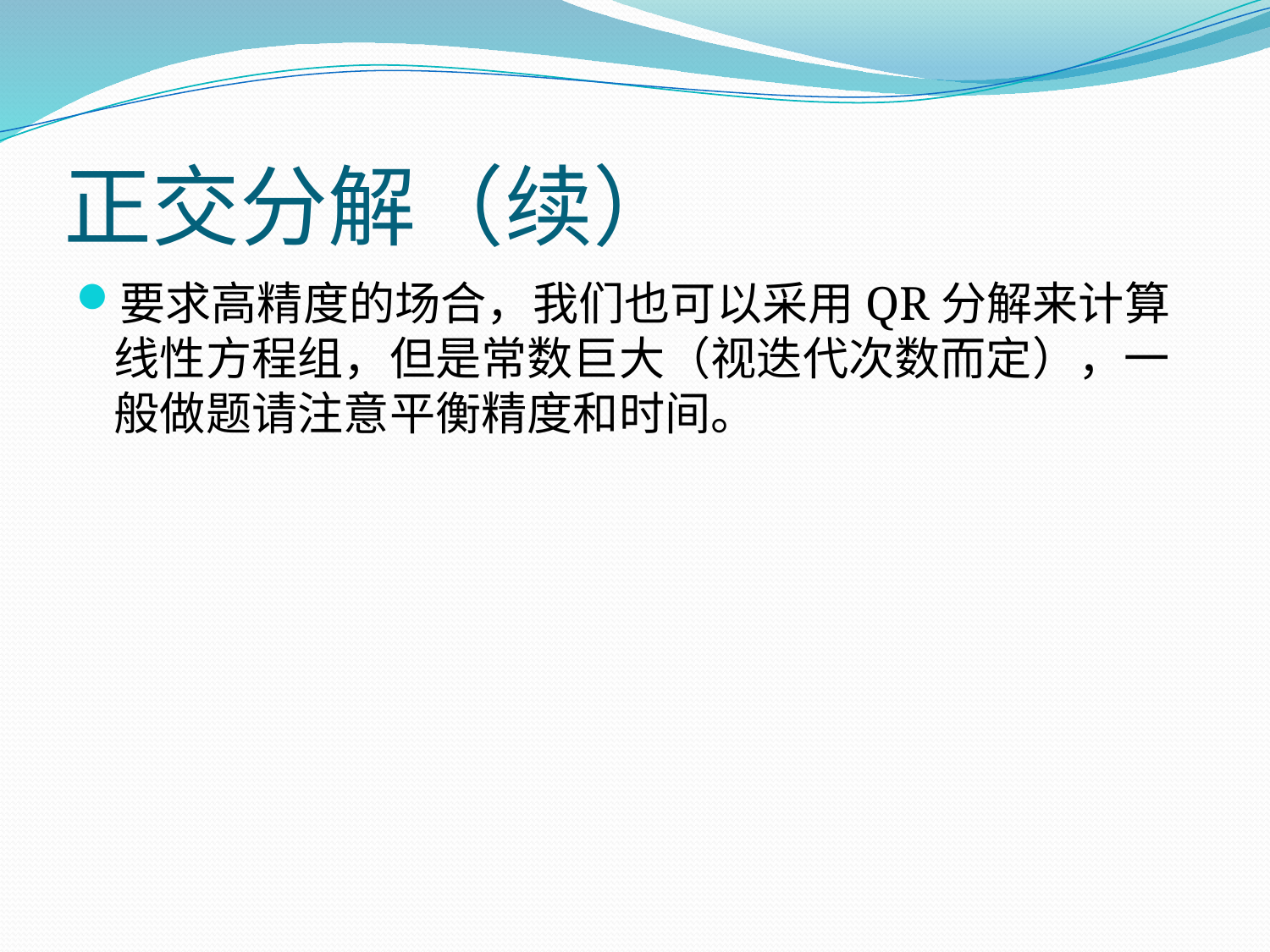

# 正交分解（续）
要求高精度的场合，我们也可以采用QR分解来计算线性方程组，但是常数巨大（视迭代次数而定），一般做题请注意平衡精度和时间。